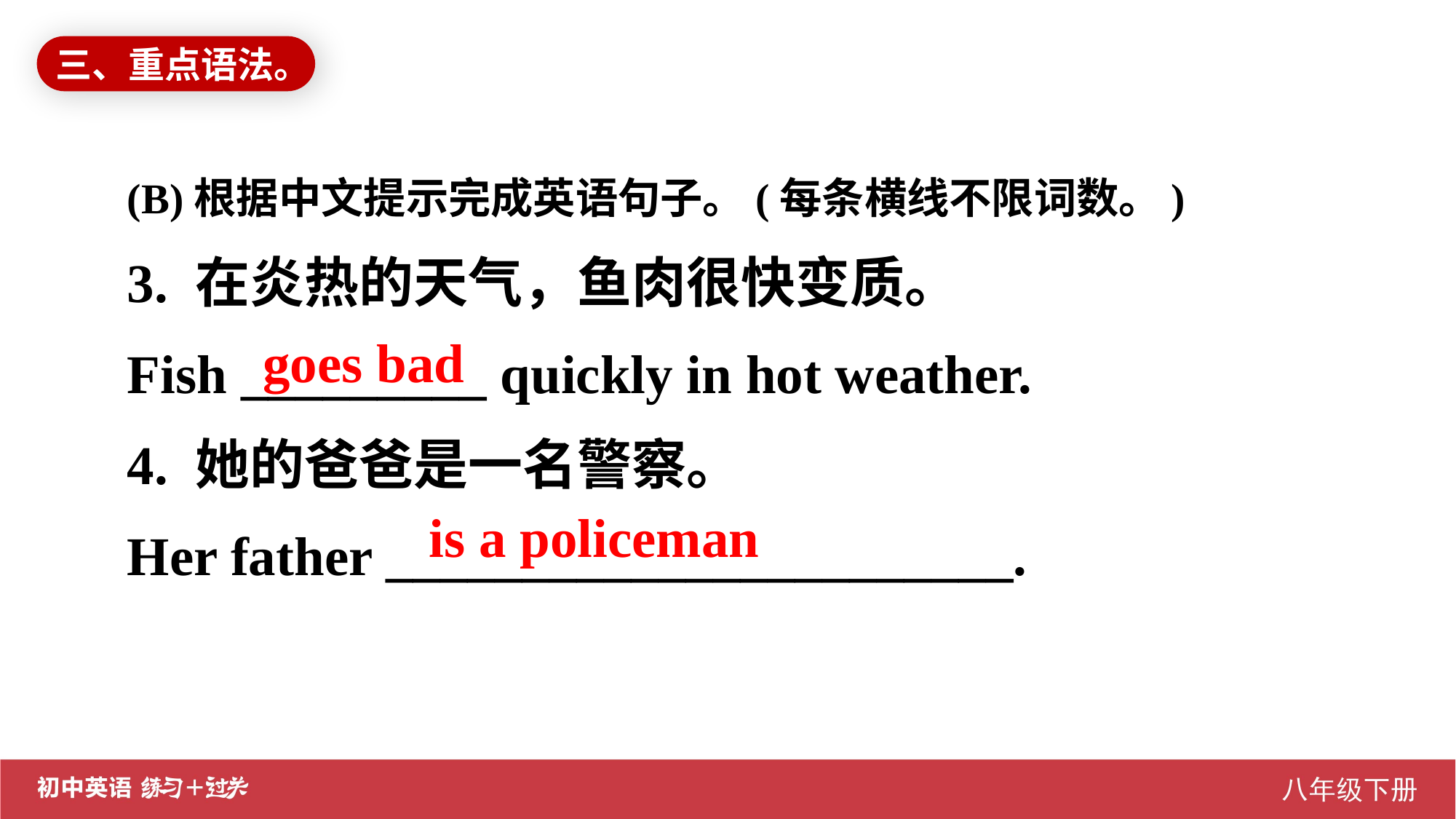

三、重点语法。
(B)根据中文提示完成英语句子。(每条横线不限词数。)
3. 在炎热的天气，鱼肉很快变质。
Fish _________ quickly in hot weather.
4. 她的爸爸是一名警察。
Her father _______________________.
goes bad
is a policeman